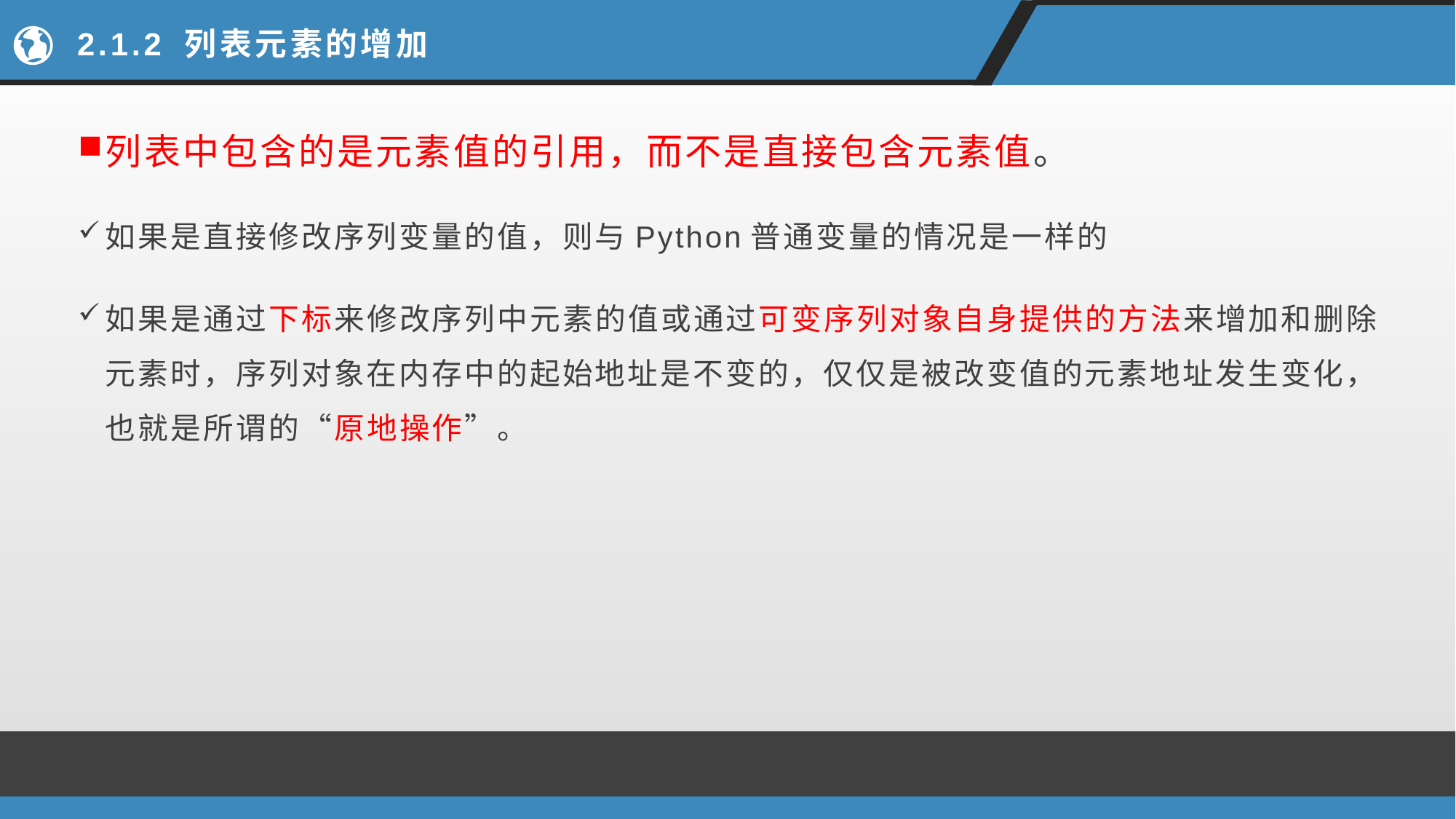

# 2.1.2 列表元素的增加

列表中包含的是元素值的引用，而不是直接包含元素值。
如果是直接修改序列变量的值，则与Python普通变量的情况是一样的
如果是通过下标来修改序列中元素的值或通过可变序列对象自身提供的方法来增加和删除元素时，序列对象在内存中的起始地址是不变的，仅仅是被改变值的元素地址发生变化，也就是所谓的“原地操作”。